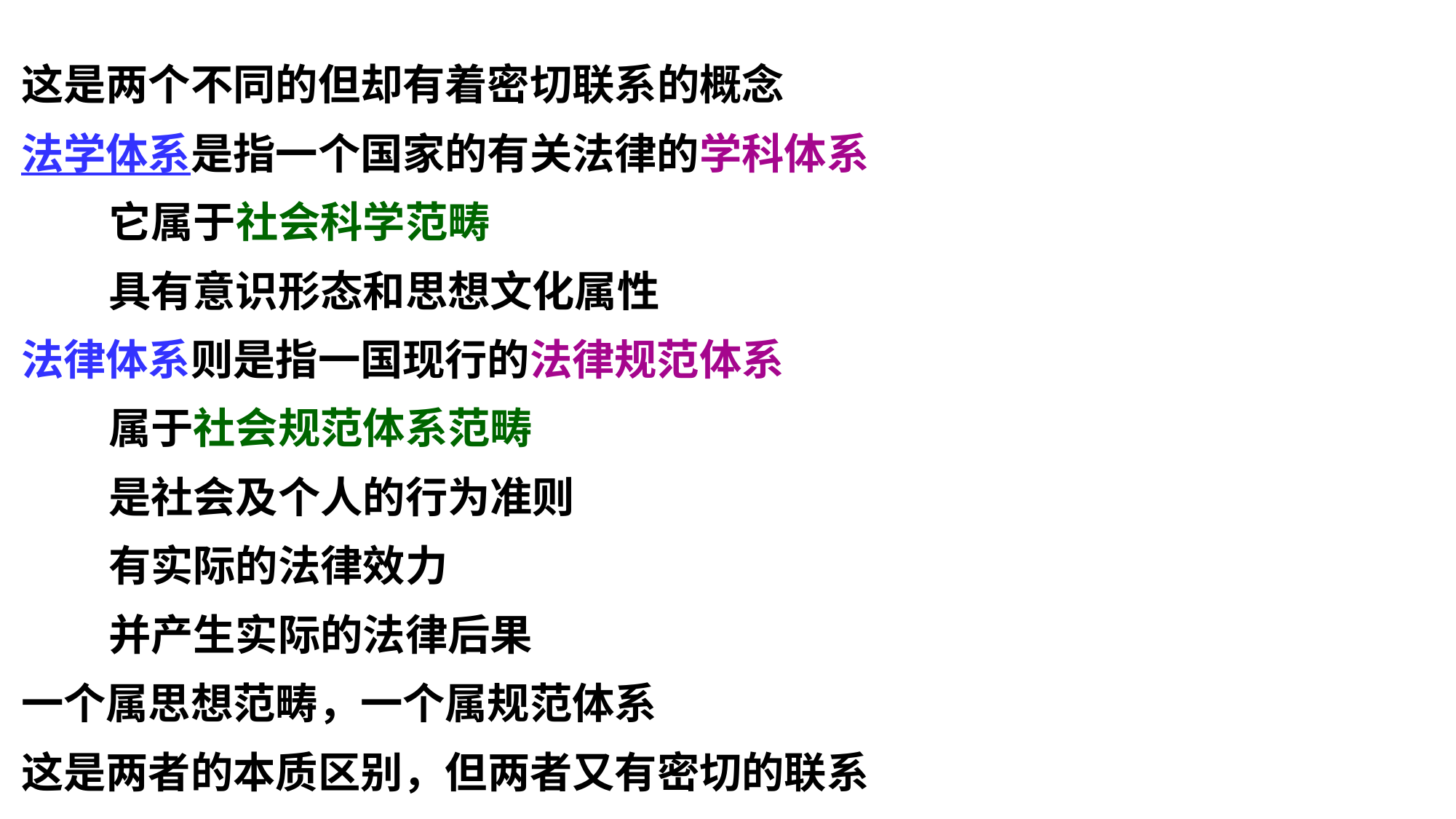

这是两个不同的但却有着密切联系的概念
法学体系是指一个国家的有关法律的学科体系
        它属于社会科学范畴
        具有意识形态和思想文化属性
法律体系则是指一国现行的法律规范体系
        属于社会规范体系范畴
        是社会及个人的行为准则
        有实际的法律效力
        并产生实际的法律后果
一个属思想范畴，一个属规范体系
这是两者的本质区别，但两者又有密切的联系